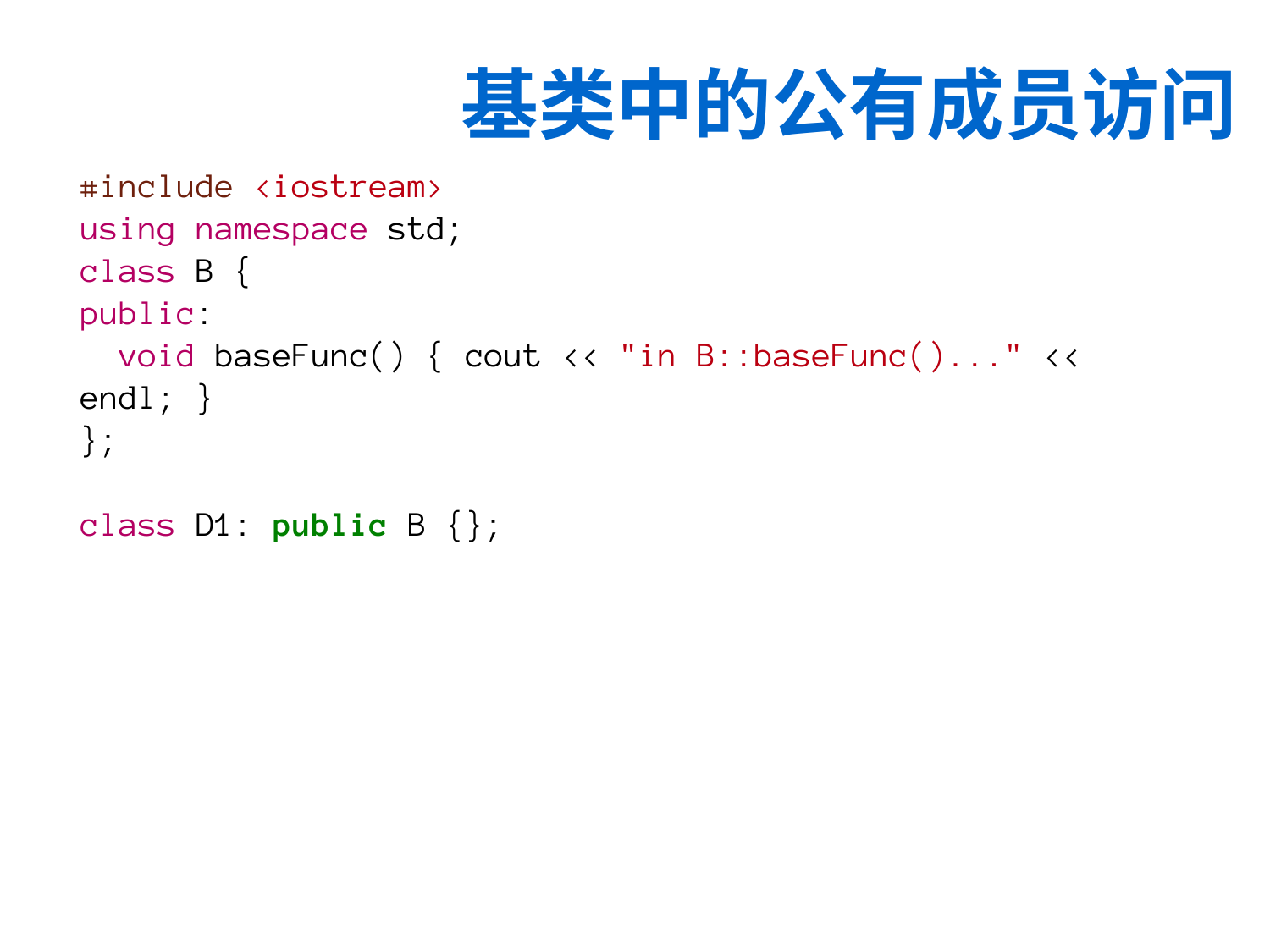

# 基类中的公有成员访问
#include <iostream>
using namespace std;
class B {
public:
  void baseFunc() { cout << "in B::baseFunc()..." << endl; }
};

class D1: public B {};